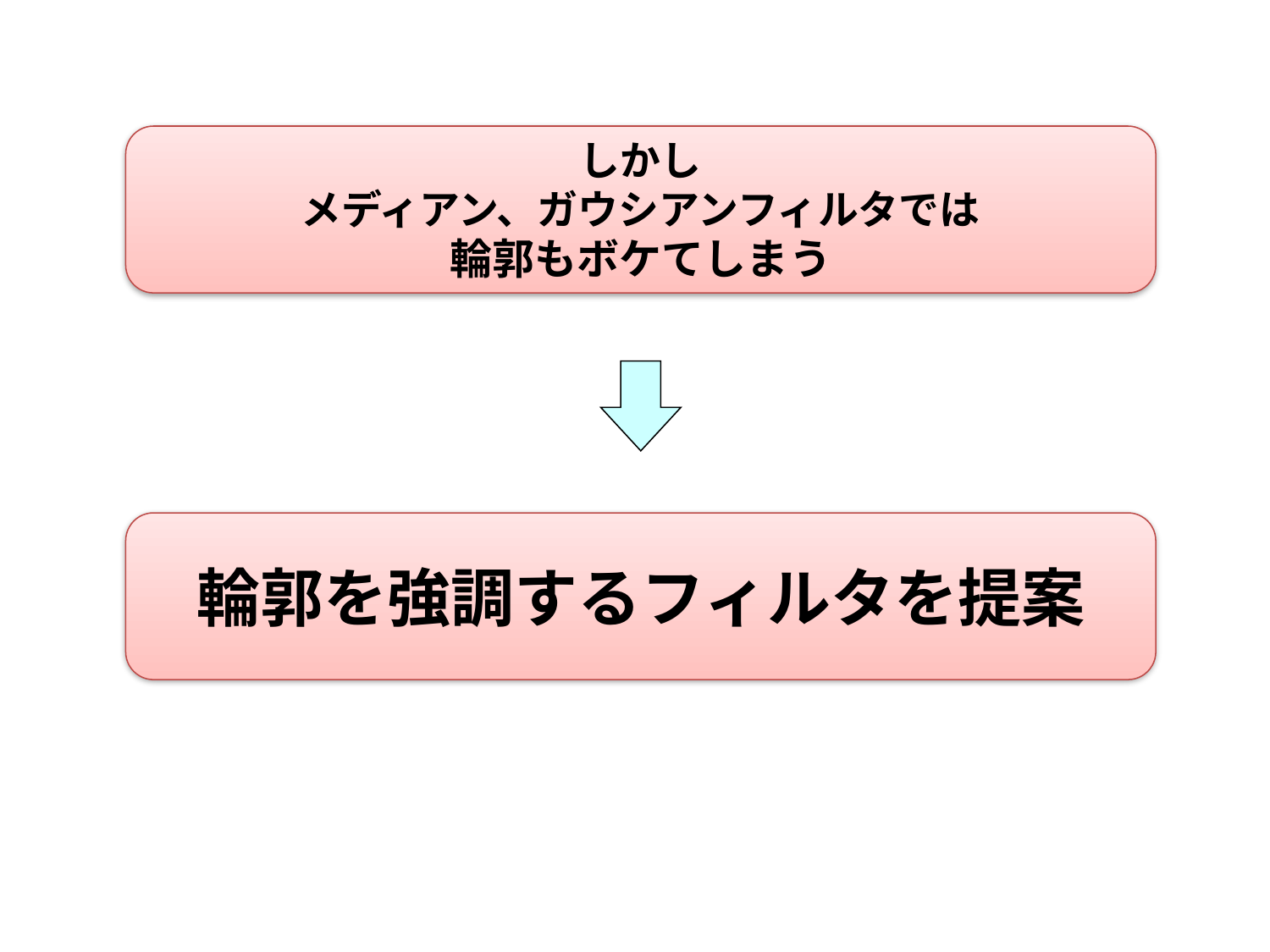

#
しかし
メディアン、ガウシアンフィルタでは
輪郭もボケてしまう

輪郭を強調するフィルタを提案